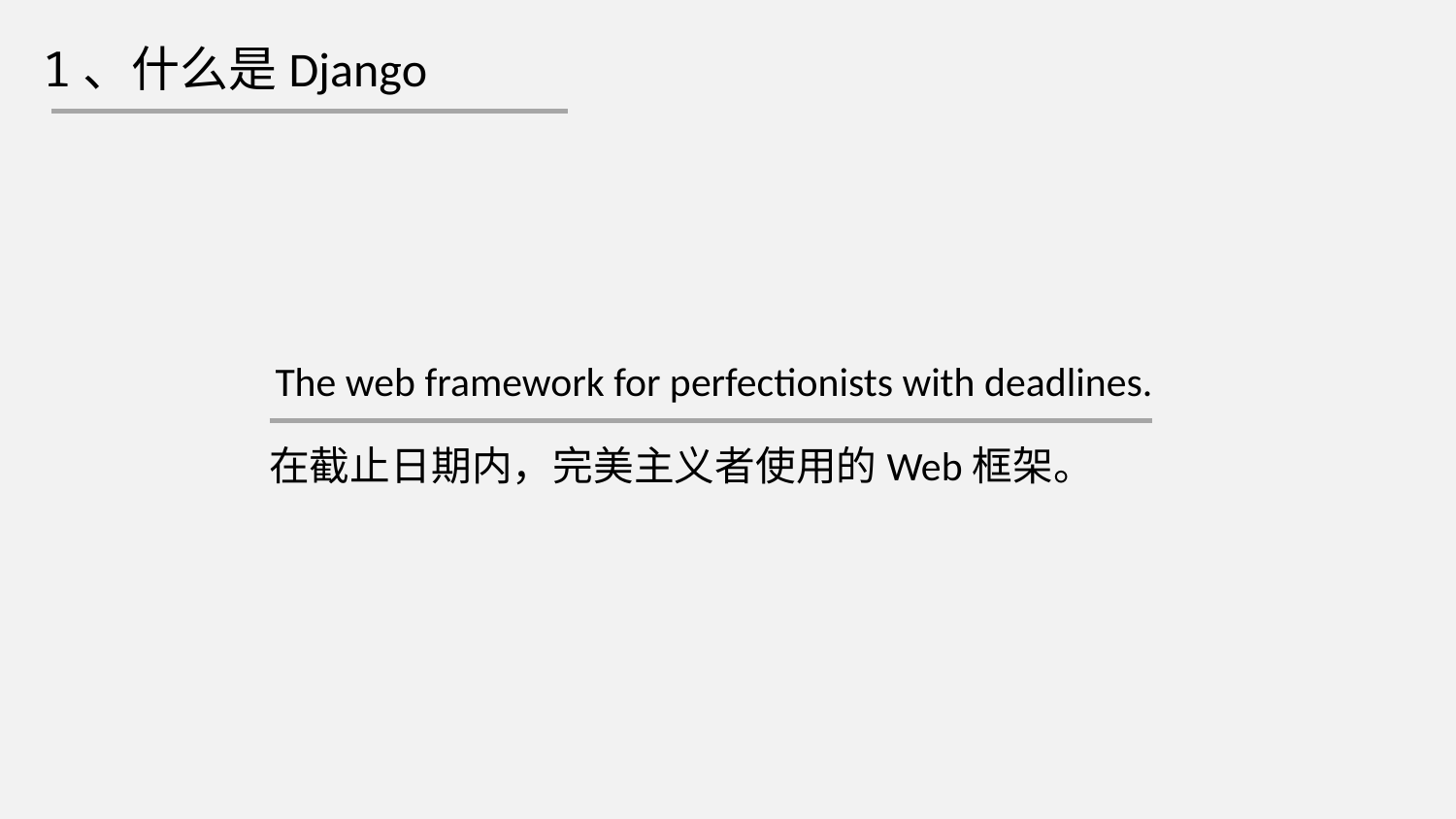

1、什么是Django
The web framework for perfectionists with deadlines.
在截止日期内，完美主义者使用的Web框架。